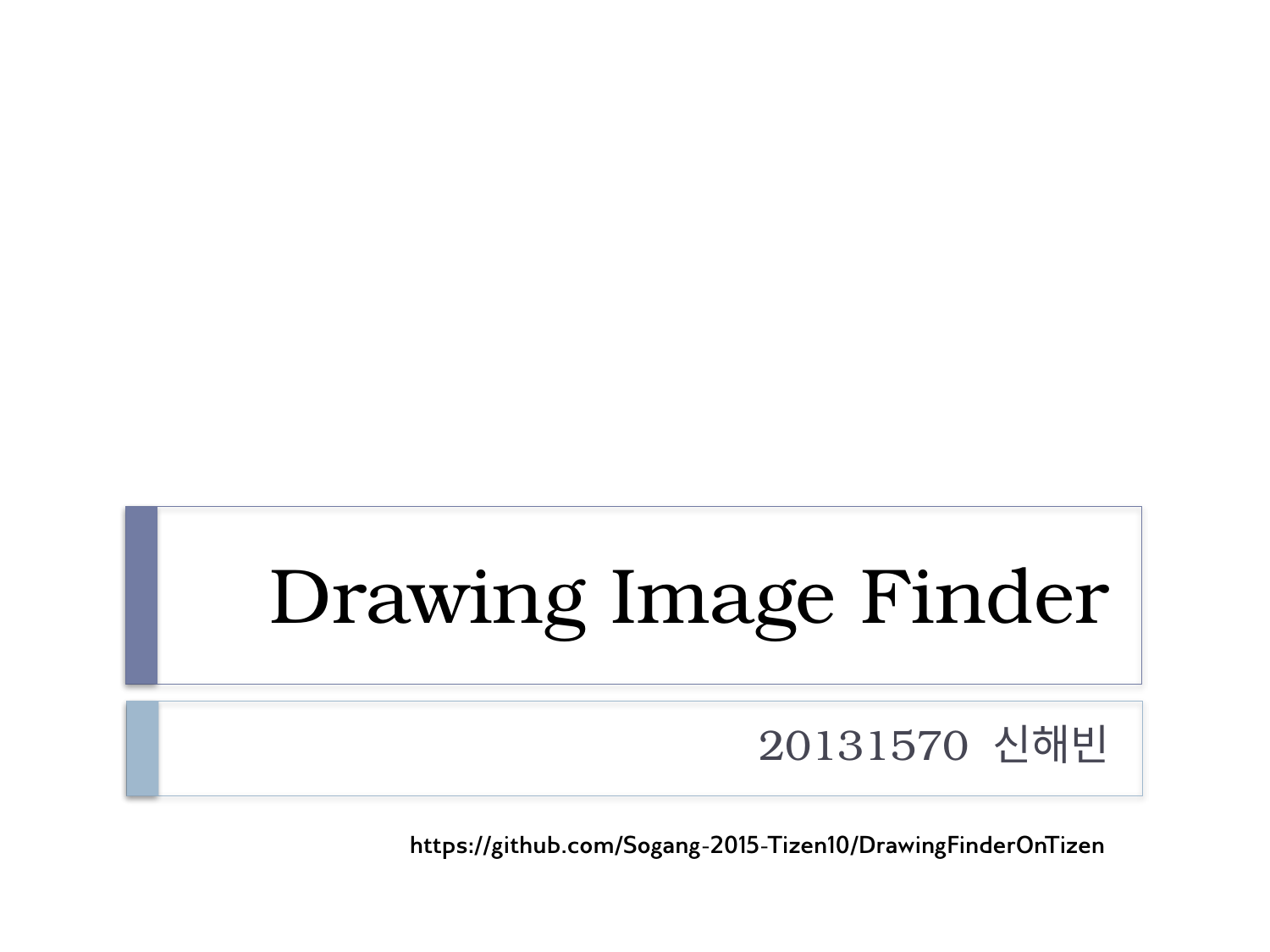

# Drawing Image Finder
20131570 신해빈
https://github.com/Sogang-2015-Tizen10/DrawingFinderOnTizen